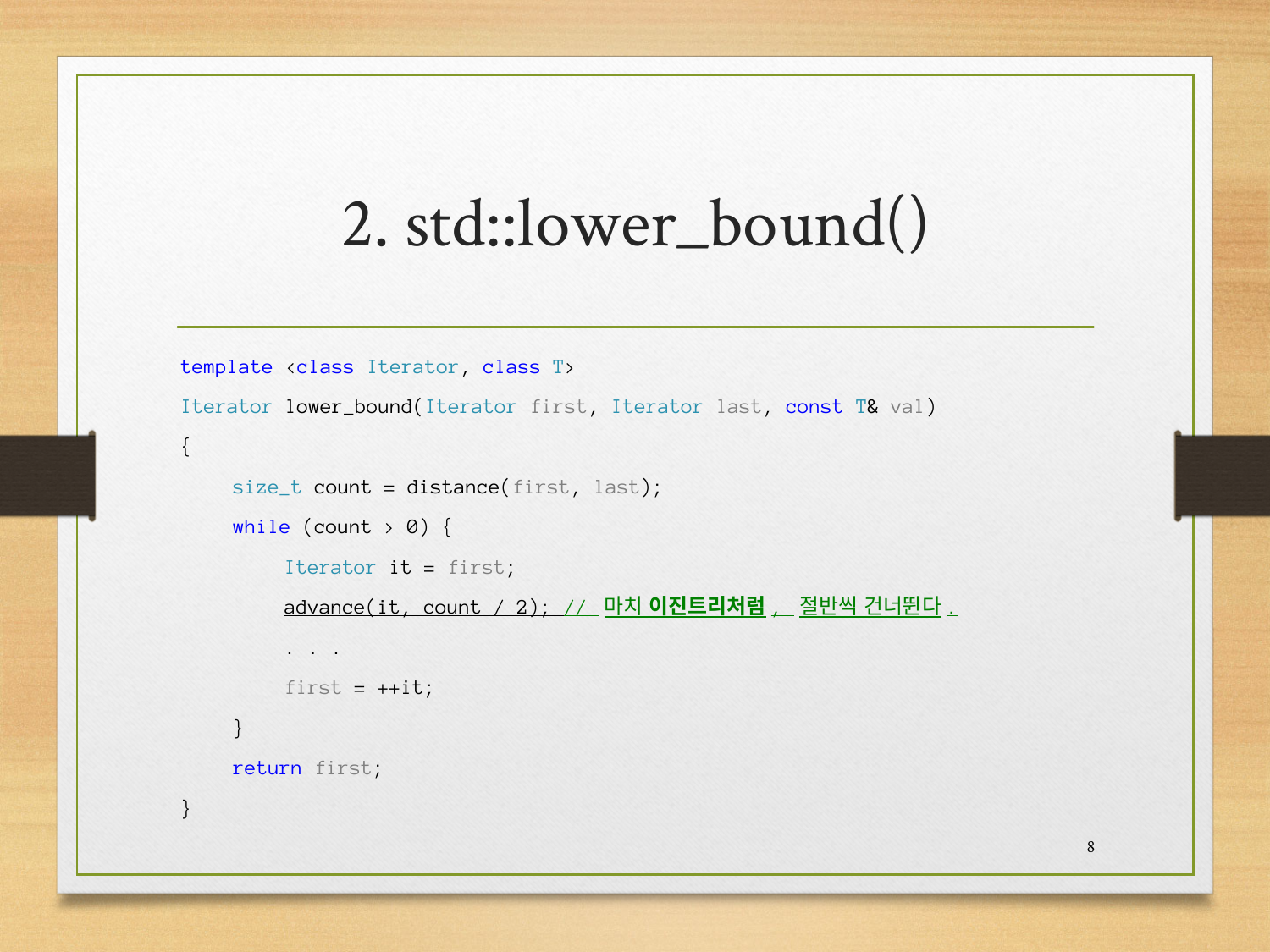

# 2. std::lower_bound()
template <class Iterator, class T>
Iterator lower_bound(Iterator first, Iterator last, const T& val)
{
size_t count = distance(first, last);
while (count > 0) {
Iterator it = first;
advance(it, count / 2); // 마치 이진트리처럼, 절반씩 건너뛴다.
. . .
first = ++it;
}
return first;
}
8